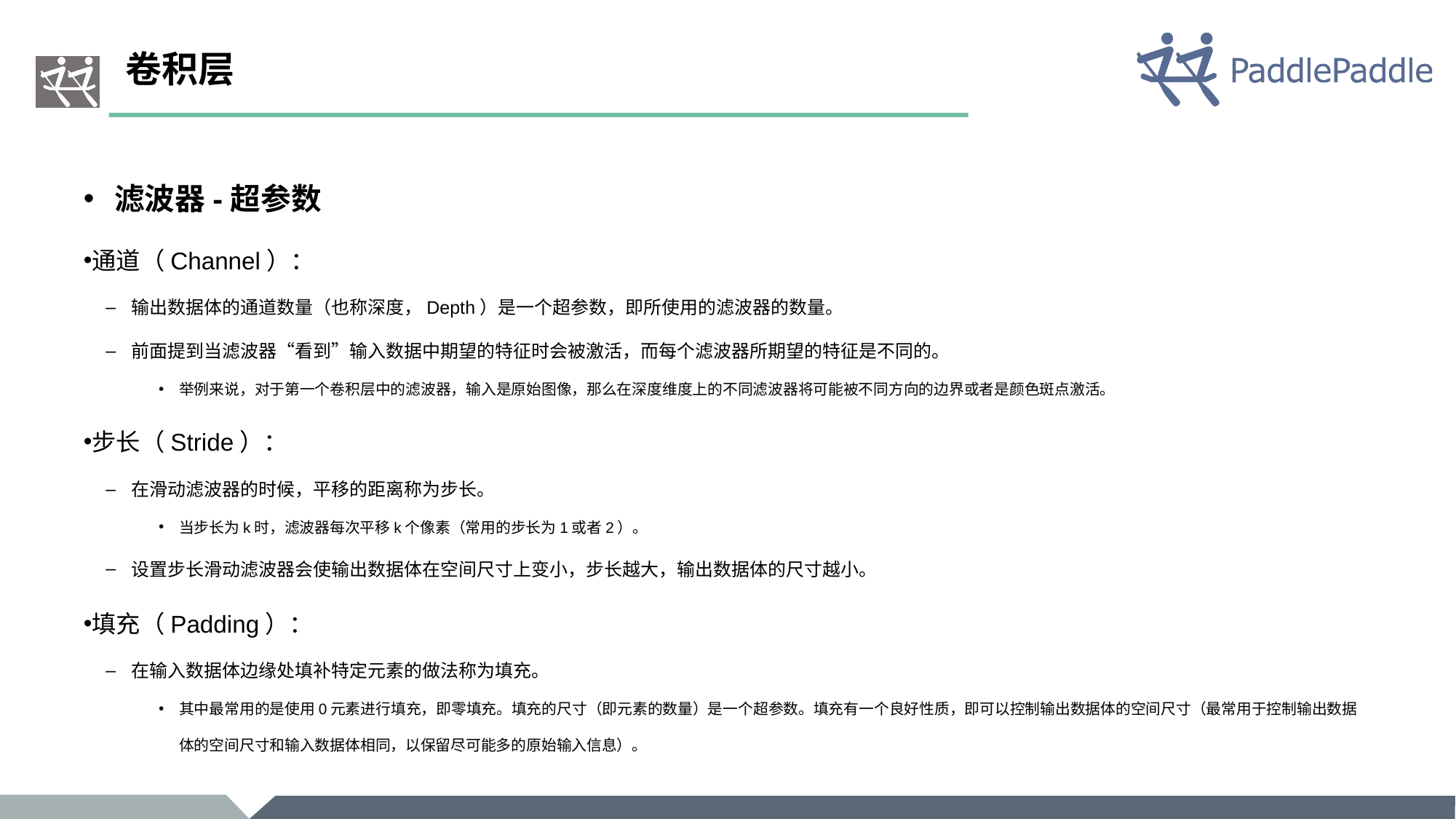

# 卷积层
滤波器-超参数
通道（Channel）：
输出数据体的通道数量（也称深度，Depth）是一个超参数，即所使用的滤波器的数量。
前面提到当滤波器“看到”输入数据中期望的特征时会被激活，而每个滤波器所期望的特征是不同的。
举例来说，对于第一个卷积层中的滤波器，输入是原始图像，那么在深度维度上的不同滤波器将可能被不同方向的边界或者是颜色斑点激活。
步长（Stride）：
在滑动滤波器的时候，平移的距离称为步长。
当步长为k时，滤波器每次平移k个像素（常用的步长为1或者2）。
设置步长滑动滤波器会使输出数据体在空间尺寸上变小，步长越大，输出数据体的尺寸越小。
填充（Padding）：
在输入数据体边缘处填补特定元素的做法称为填充。
其中最常用的是使用0元素进行填充，即零填充。填充的尺寸（即元素的数量）是一个超参数。填充有一个良好性质，即可以控制输出数据体的空间尺寸（最常用于控制输出数据体的空间尺寸和输入数据体相同，以保留尽可能多的原始输入信息）。